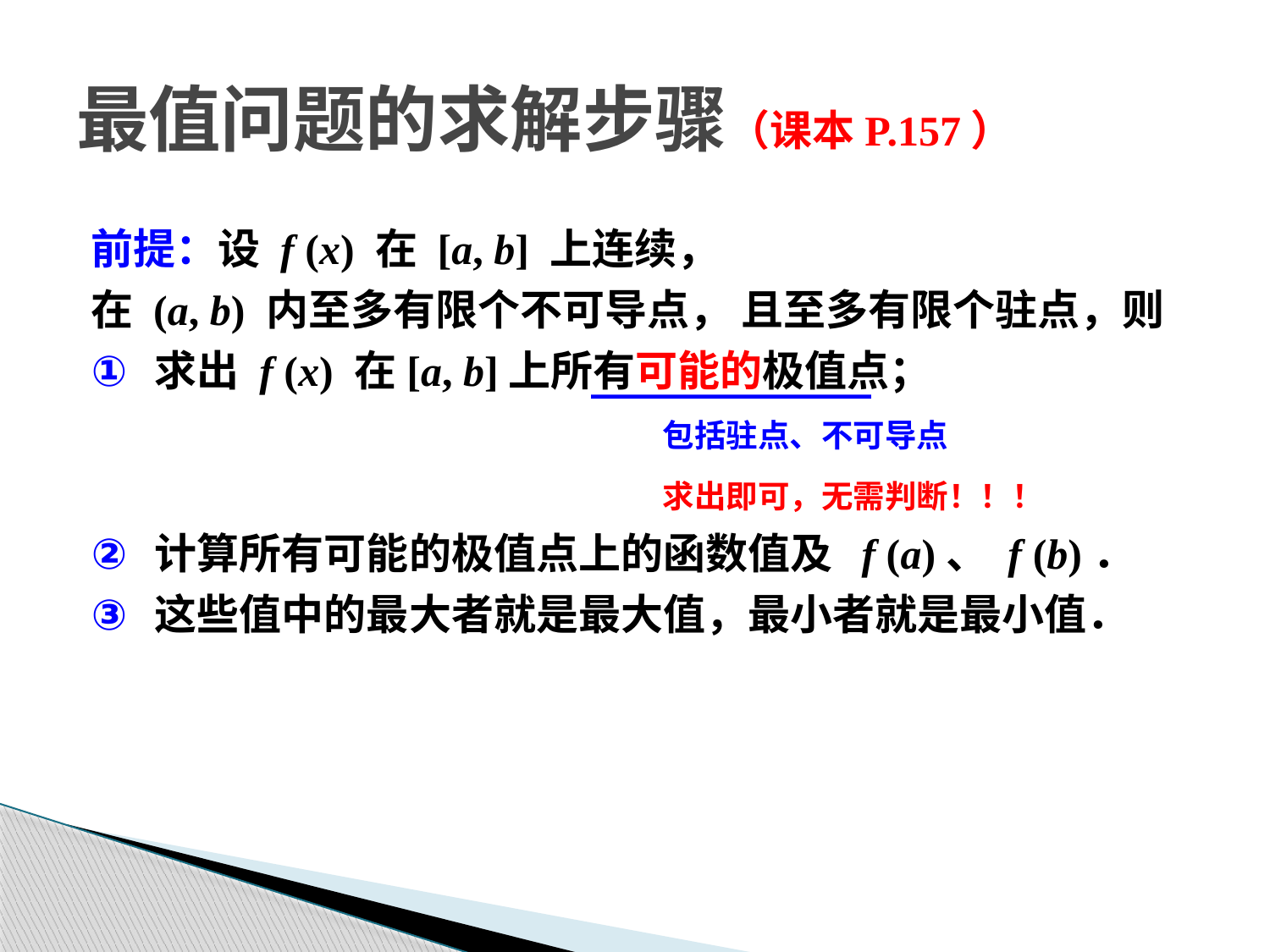

# 最值问题的求解步骤（课本P.157）
前提：设 f (x) 在 [a, b] 上连续，
在 (a, b) 内至多有限个不可导点， 且至多有限个驻点，则
求出 f (x) 在[a, b]上所有可能的极值点；
					包括驻点、不可导点
					求出即可，无需判断！！！
计算所有可能的极值点上的函数值及  f (a)、 f (b)．
这些值中的最大者就是最大值，最小者就是最小值．